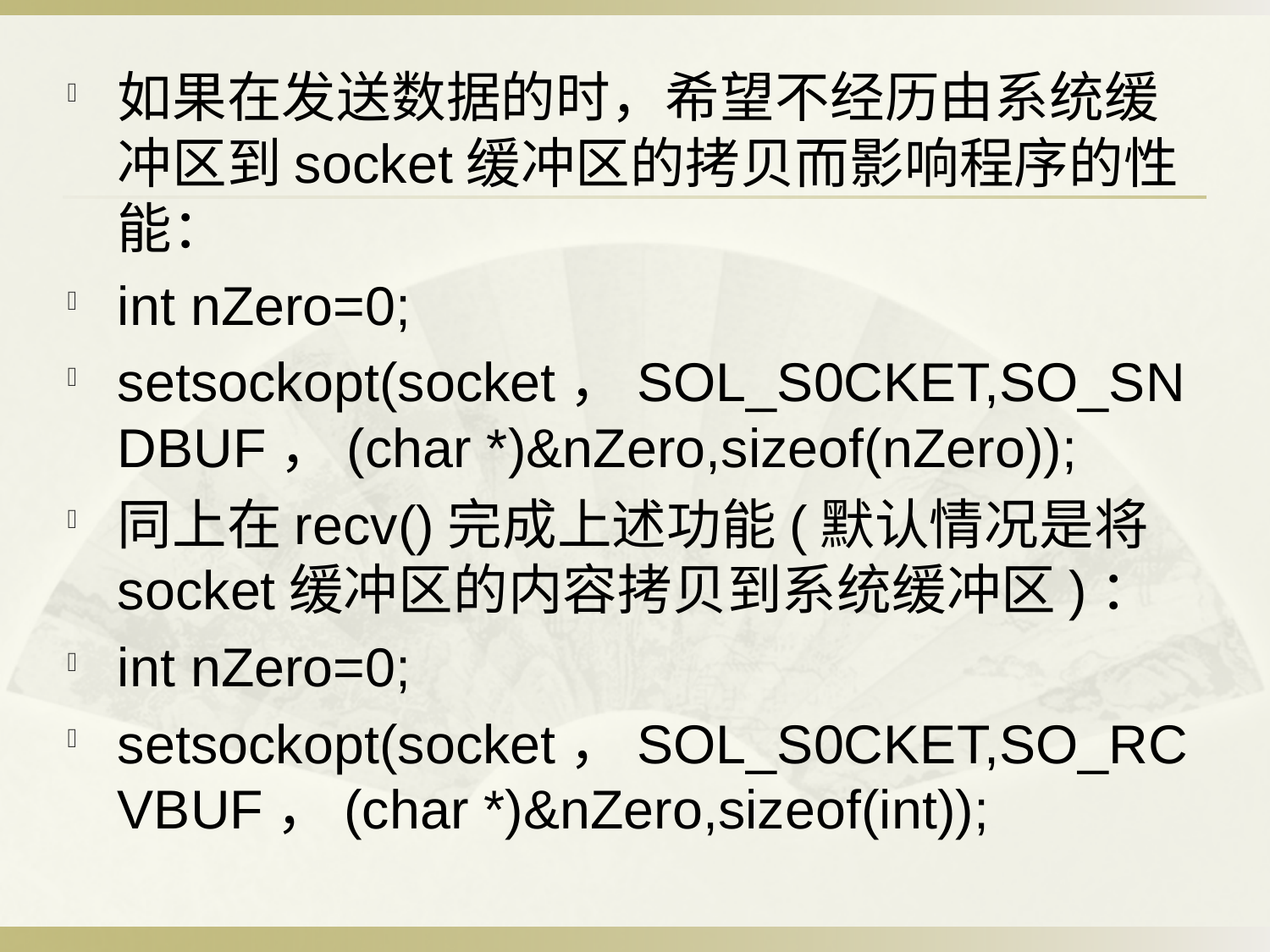

如果在发送数据的时，希望不经历由系统缓冲区到socket缓冲区的拷贝而影响程序的性能：
int nZero=0;
setsockopt(socket，SOL_S0CKET,SO_SNDBUF，(char *)&nZero,sizeof(nZero));
同上在recv()完成上述功能(默认情况是将socket缓冲区的内容拷贝到系统缓冲区)：
int nZero=0;
setsockopt(socket，SOL_S0CKET,SO_RCVBUF，(char *)&nZero,sizeof(int));